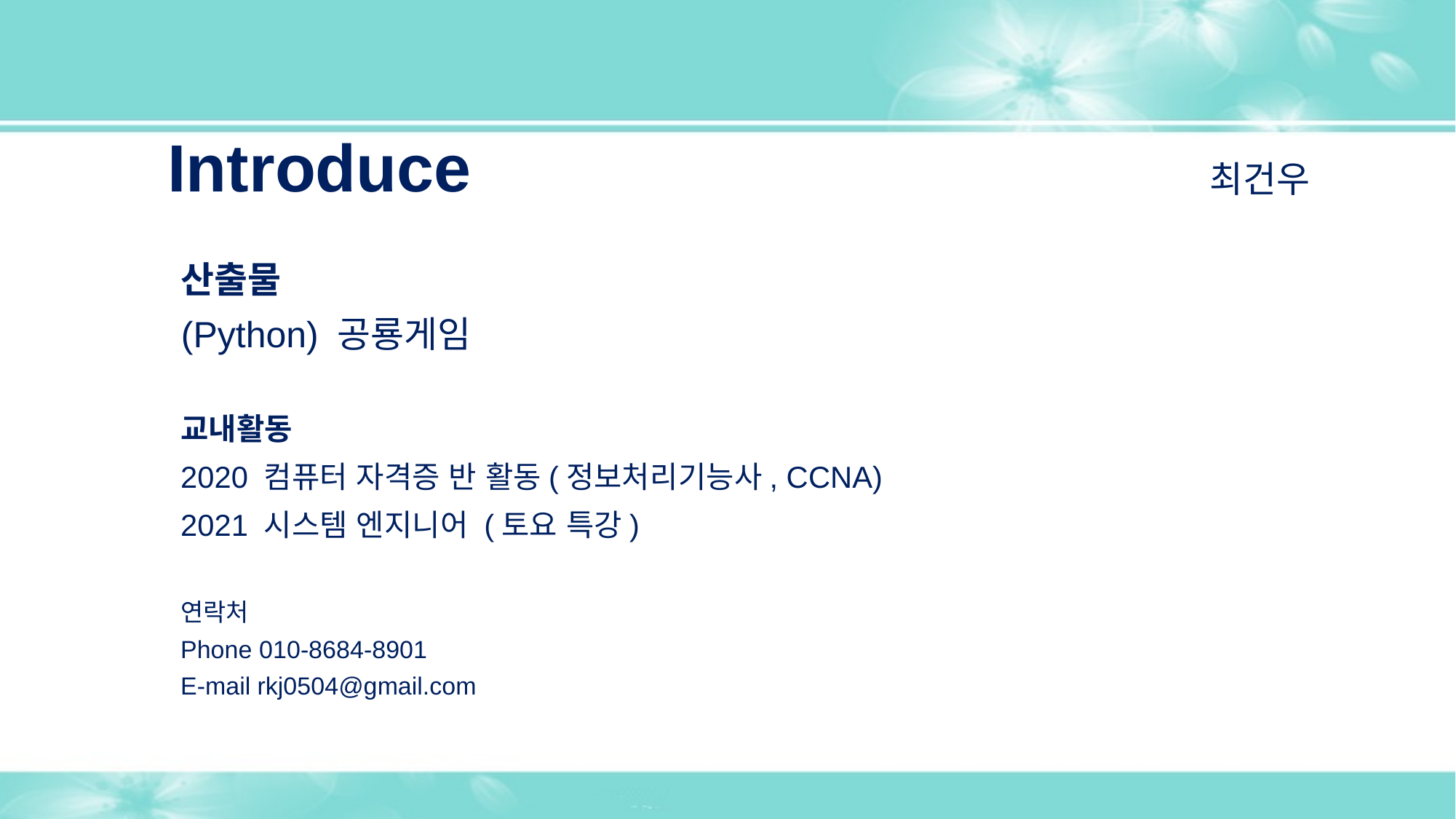

# Introduce
최건우
산출물
(Python) 공룡게임

교내활동
2020 컴퓨터 자격증 반 활동(정보처리기능사, CCNA)
2021 시스템 엔지니어 (토요 특강)

연락처
Phone 010-8684-8901
E-mail rkj0504@gmail.com